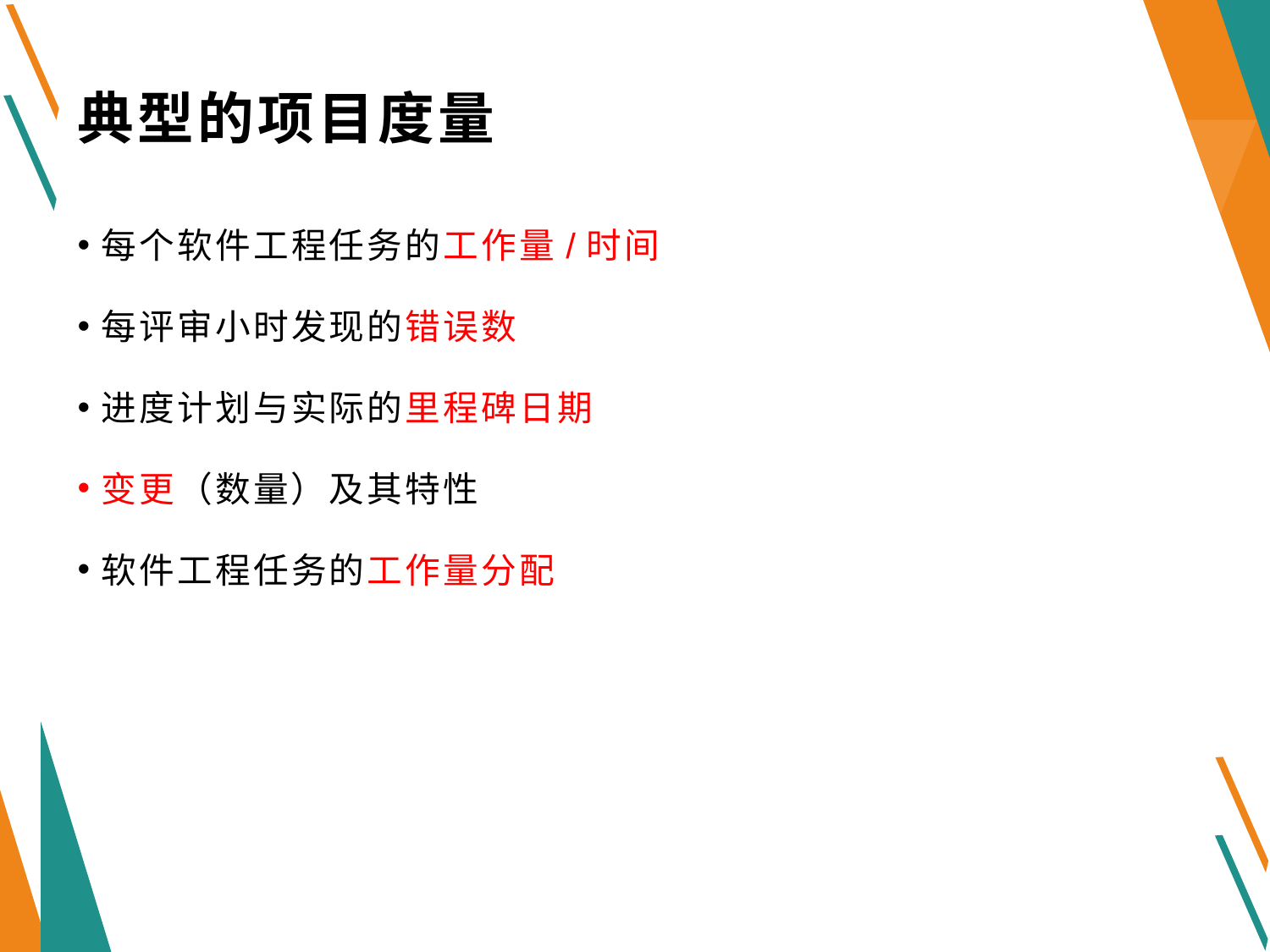

# 典型的项目度量
每个软件工程任务的工作量/时间
每评审小时发现的错误数
进度计划与实际的里程碑日期
变更（数量）及其特性
软件工程任务的工作量分配
9